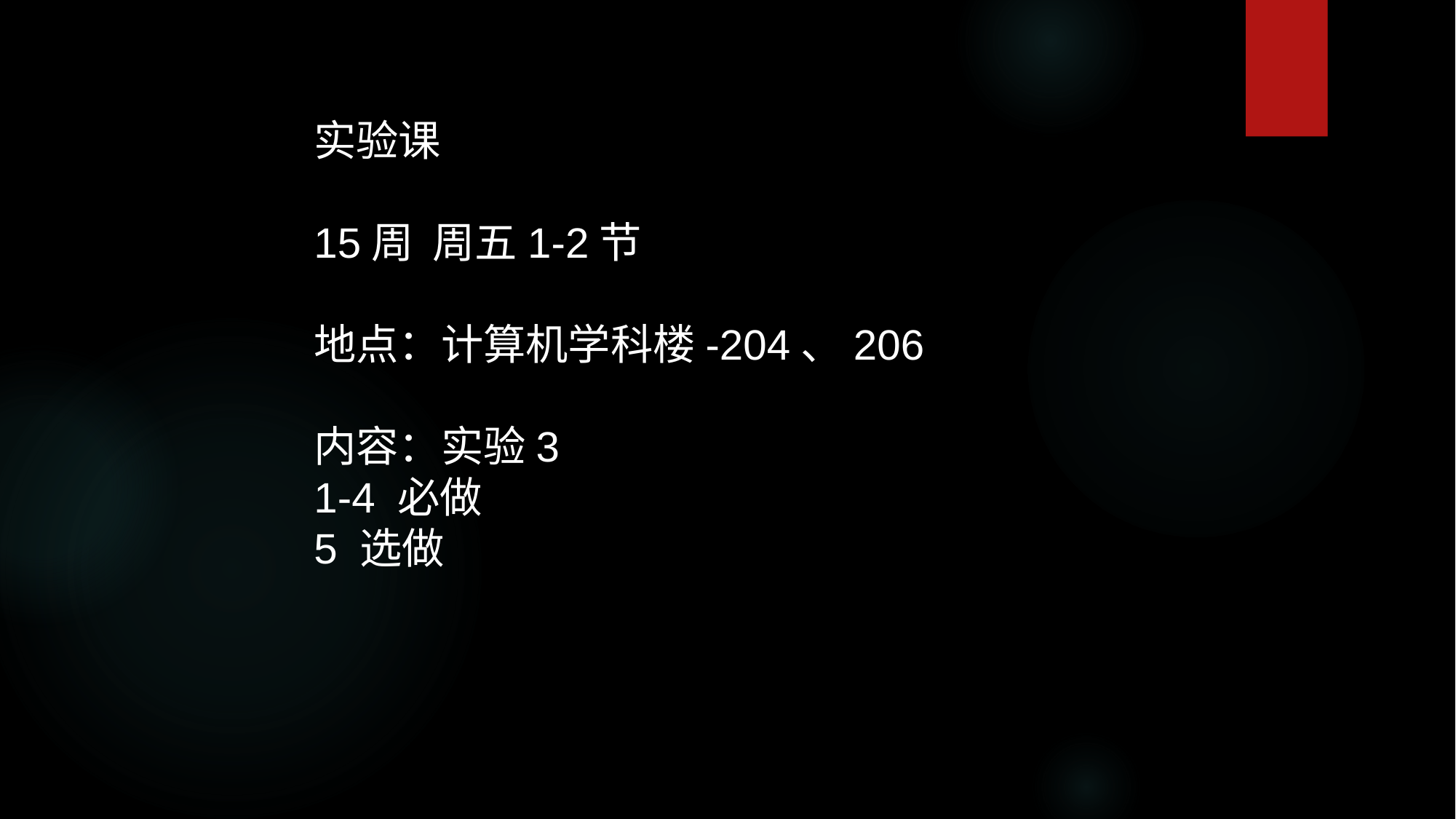

实验课

15周  周五1-2节

地点：计算机学科楼-204、206

内容：实验3
1-4 必做
5 选做